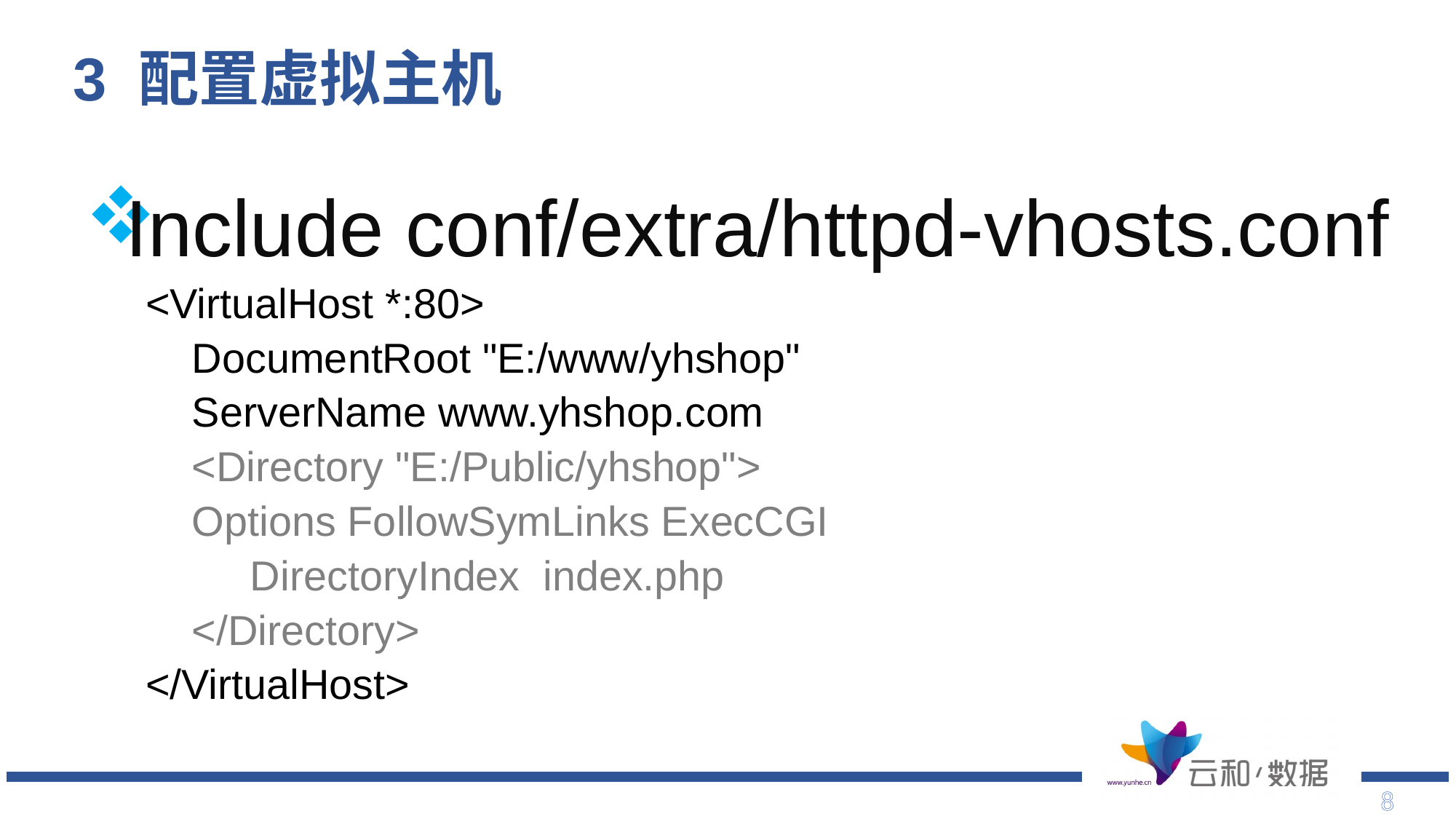

# 3 配置虚拟主机
Include conf/extra/httpd-vhosts.conf
<VirtualHost *:80>
    DocumentRoot "E:/www/yhshop"
    ServerName www.yhshop.com
    <Directory "E:/Public/yhshop">
	    Options FollowSymLinks ExecCGI
         DirectoryIndex  index.php
    </Directory>
</VirtualHost>